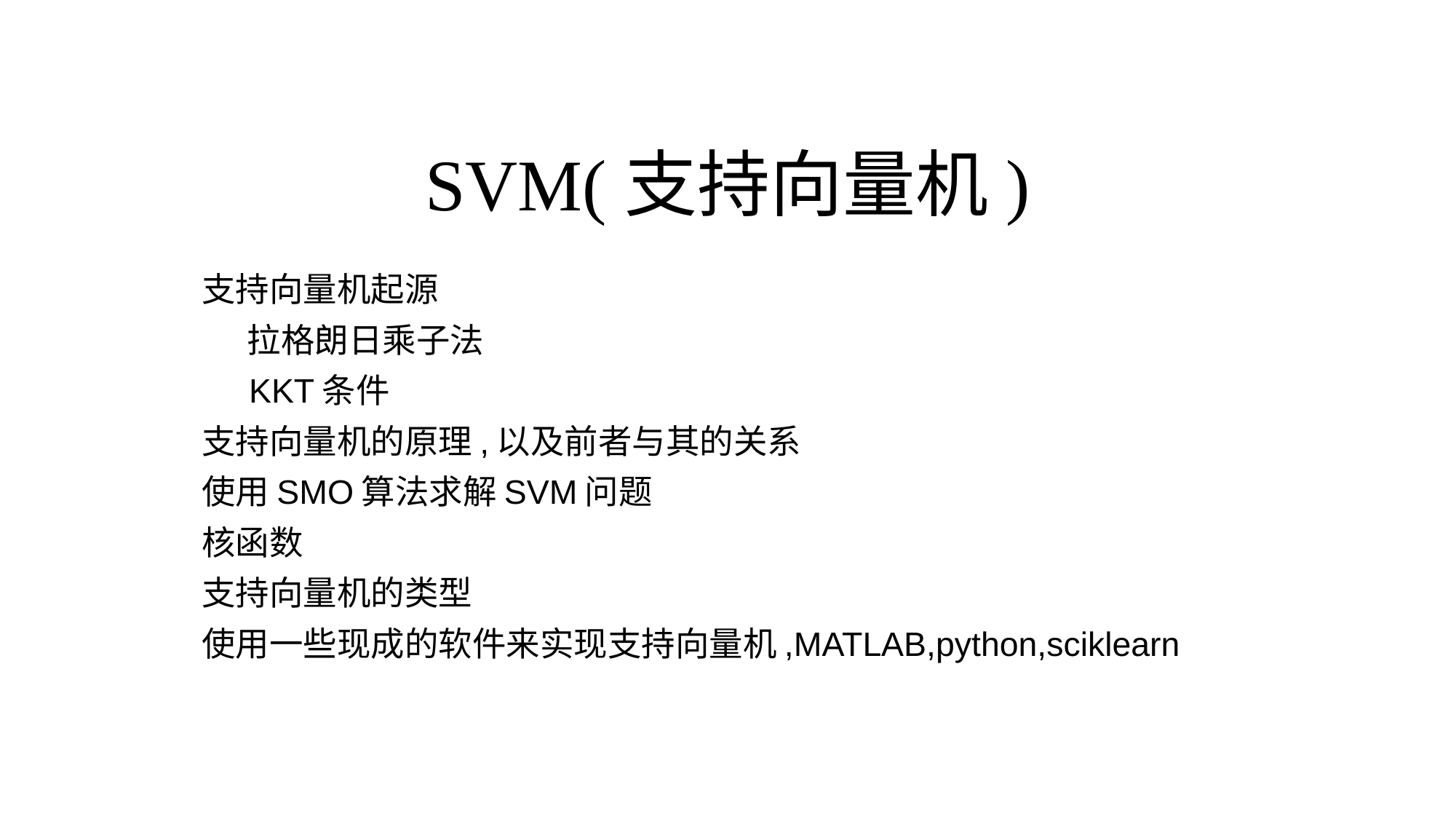

# SVM(支持向量机)
支持向量机起源
     拉格朗日乘子法
     KKT条件
支持向量机的原理,以及前者与其的关系
使用SMO算法求解SVM问题
核函数
支持向量机的类型
使用一些现成的软件来实现支持向量机,MATLAB,python,sciklearn